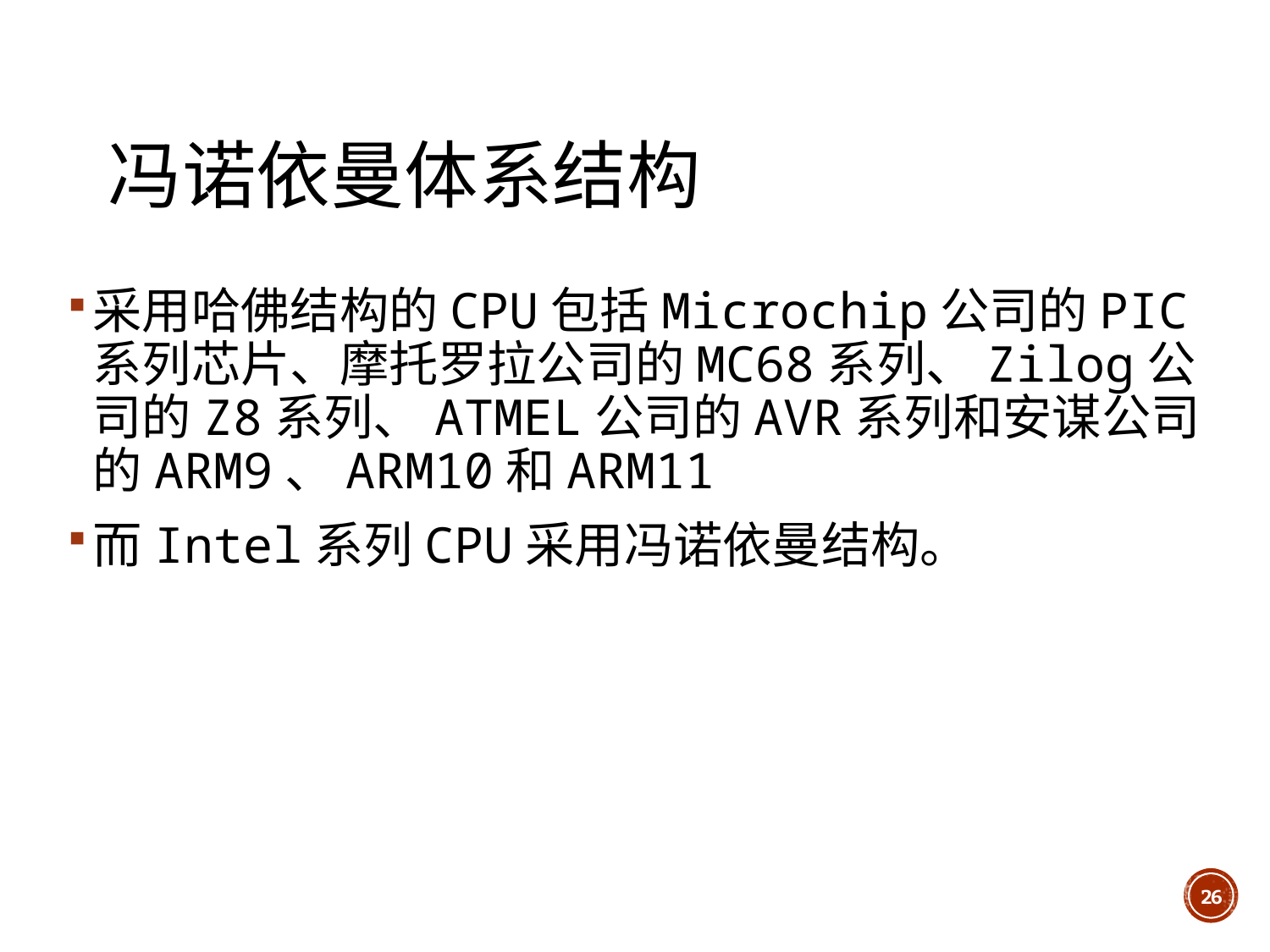

# 冯诺依曼体系结构
采用哈佛结构的CPU包括Microchip公司的PIC系列芯片、摩托罗拉公司的MC68系列、Zilog公司的Z8系列、ATMEL公司的AVR系列和安谋公司的ARM9、ARM10和ARM11
而Intel系列CPU采用冯诺依曼结构。
26